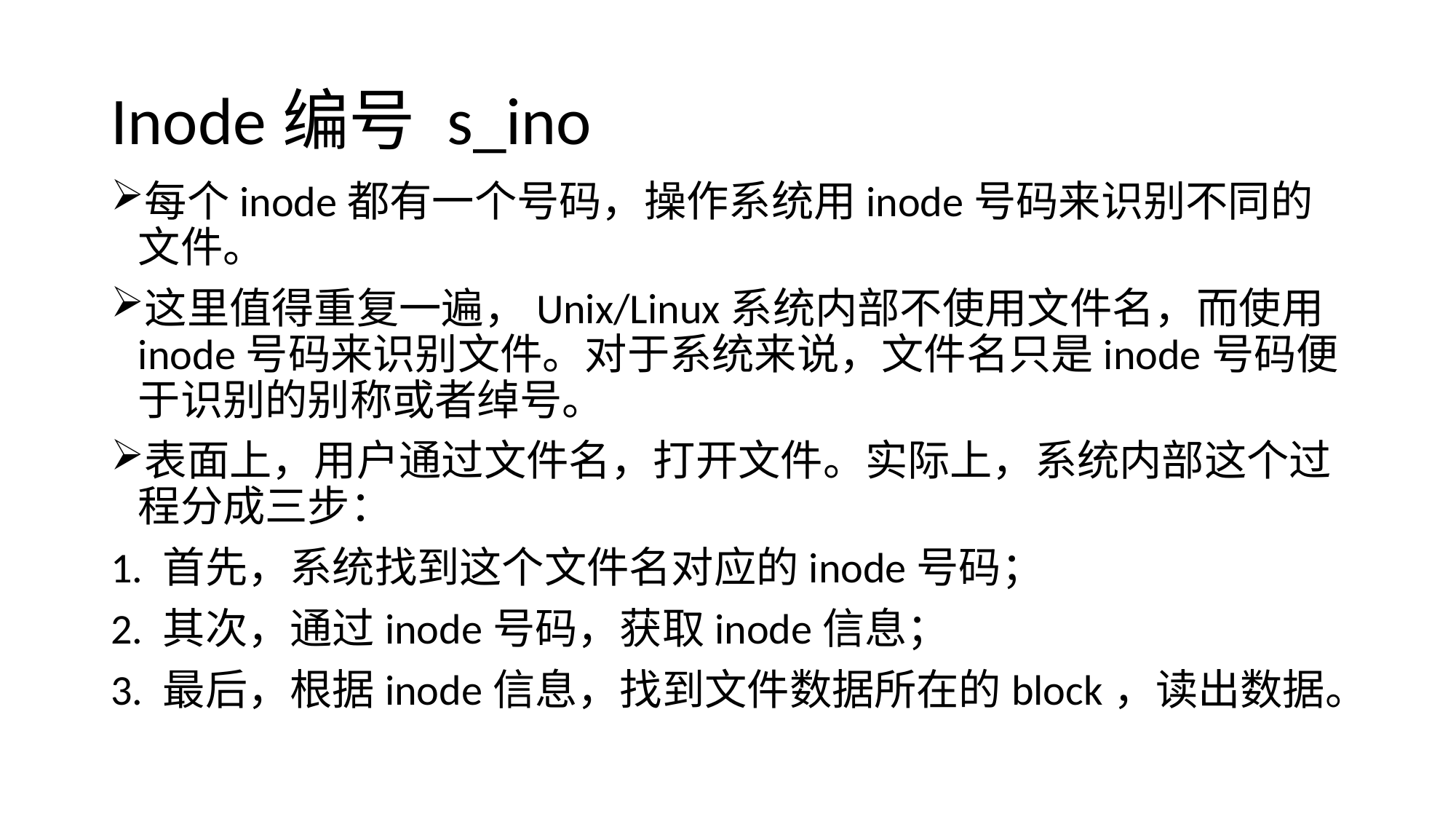

# Inode编号 s_ino
每个inode都有一个号码，操作系统用inode号码来识别不同的文件。
这里值得重复一遍，Unix/Linux系统内部不使用文件名，而使用inode号码来识别文件。对于系统来说，文件名只是inode号码便于识别的别称或者绰号。
表面上，用户通过文件名，打开文件。实际上，系统内部这个过程分成三步：
1. 首先，系统找到这个文件名对应的inode号码；
2. 其次，通过inode号码，获取inode信息；
3. 最后，根据inode信息，找到文件数据所在的block，读出数据。